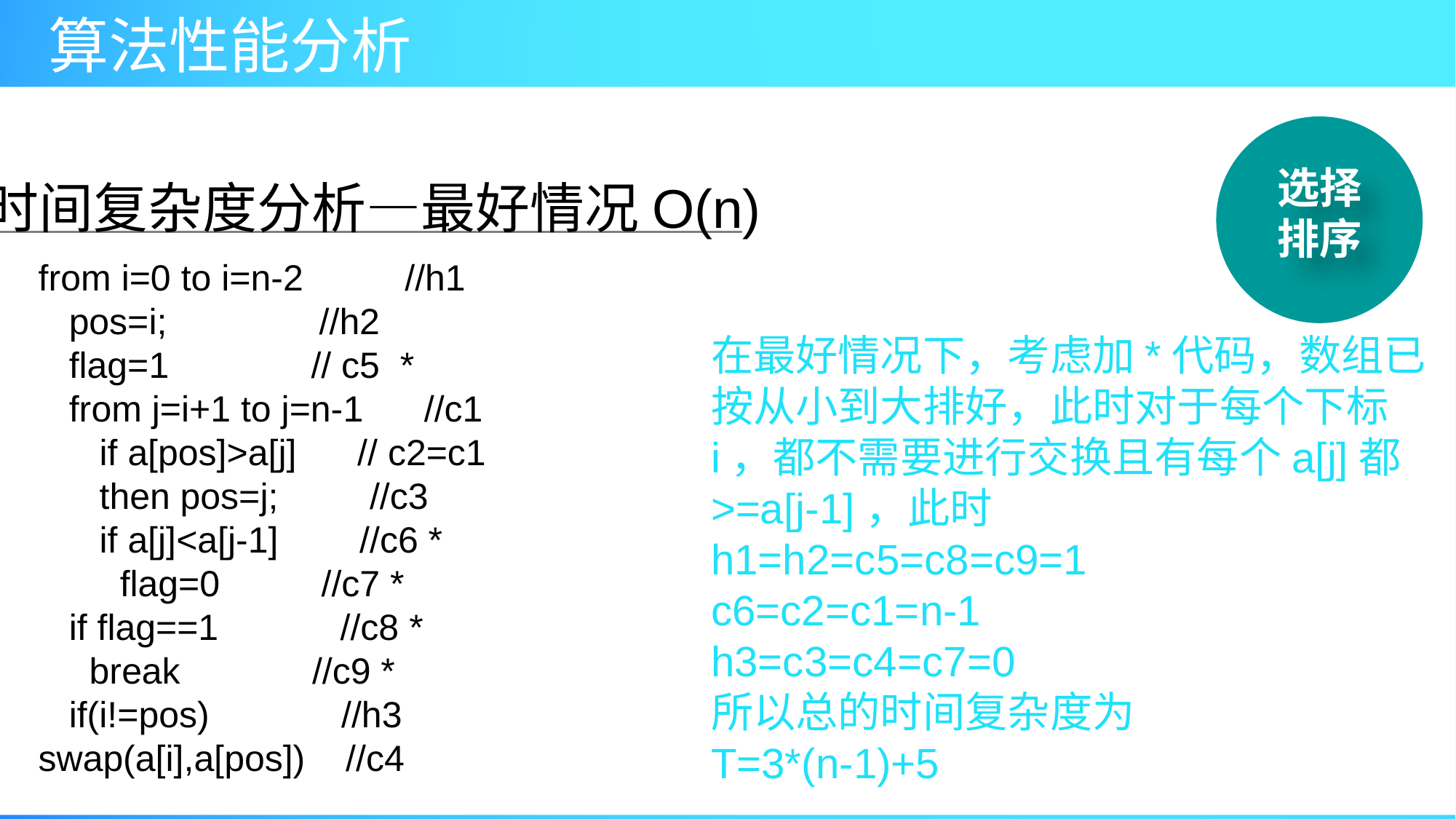

选择排序
时间复杂度分析—最好情况O(n)
from i=0 to i=n-2          //h1
   pos=i;               //h2
   flag=1              // c5  *
   from j=i+1 to j=n-1      //c1
      if a[pos]>a[j]      // c2=c1
      then pos=j;         //c3
      if a[j]<a[j-1]        //c6 *
        flag=0          //c7 *
   if flag==1            //c8 *
     break             //c9 *
   if(i!=pos)             //h3
swap(a[i],a[pos])    //c4
在最好情况下，考虑加*代码，数组已按从小到大排好，此时对于每个下标i，都不需要进行交换且有每个a[j]都>=a[j-1]，此时
h1=h2=c5=c8=c9=1
c6=c2=c1=n-1
h3=c3=c4=c7=0
所以总的时间复杂度为
T=3*(n-1)+5